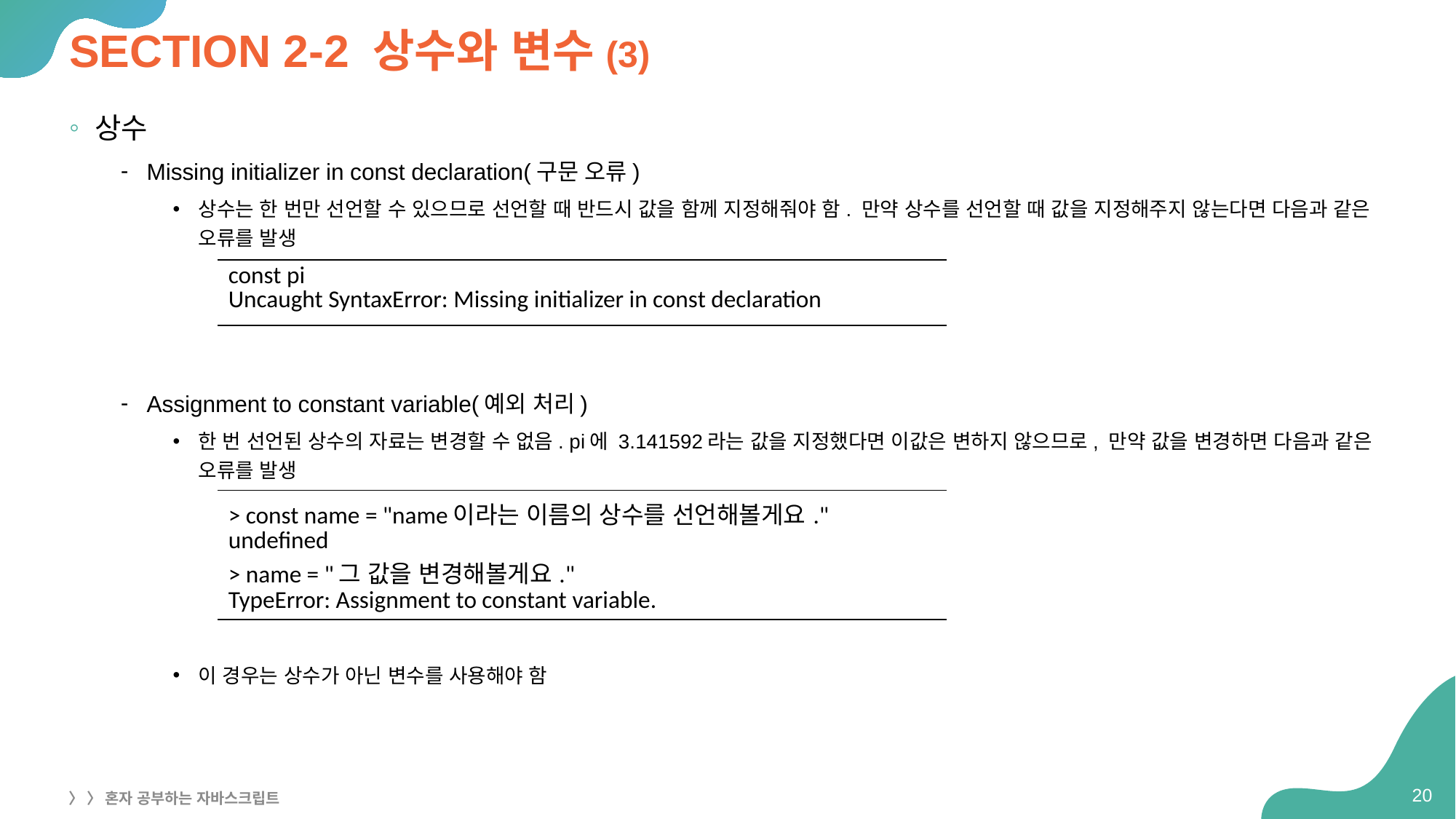

# SECTION 2-2 상수와 변수(3)
상수
Missing initializer in const declaration(구문 오류)
상수는 한 번만 선언할 수 있으므로 선언할 때 반드시 값을 함께 지정해줘야 함. 만약 상수를 선언할 때 값을 지정해주지 않는다면 다음과 같은 오류를 발생

Assignment to constant variable(예외 처리)
한 번 선언된 상수의 자료는 변경할 수 없음. pi에 3.141592라는 값을 지정했다면 이값은 변하지 않으므로, 만약 값을 변경하면 다음과 같은 오류를 발생

이 경우는 상수가 아닌 변수를 사용해야 함

| const pi Uncaught SyntaxError: Missing initializer in const declaration |
| --- |
| > const name = "name이라는 이름의 상수를 선언해볼게요." undefined > name = "그 값을 변경해볼게요." TypeError: Assignment to constant variable. |
| --- |
20
〉 〉 혼자 공부하는 자바스크립트